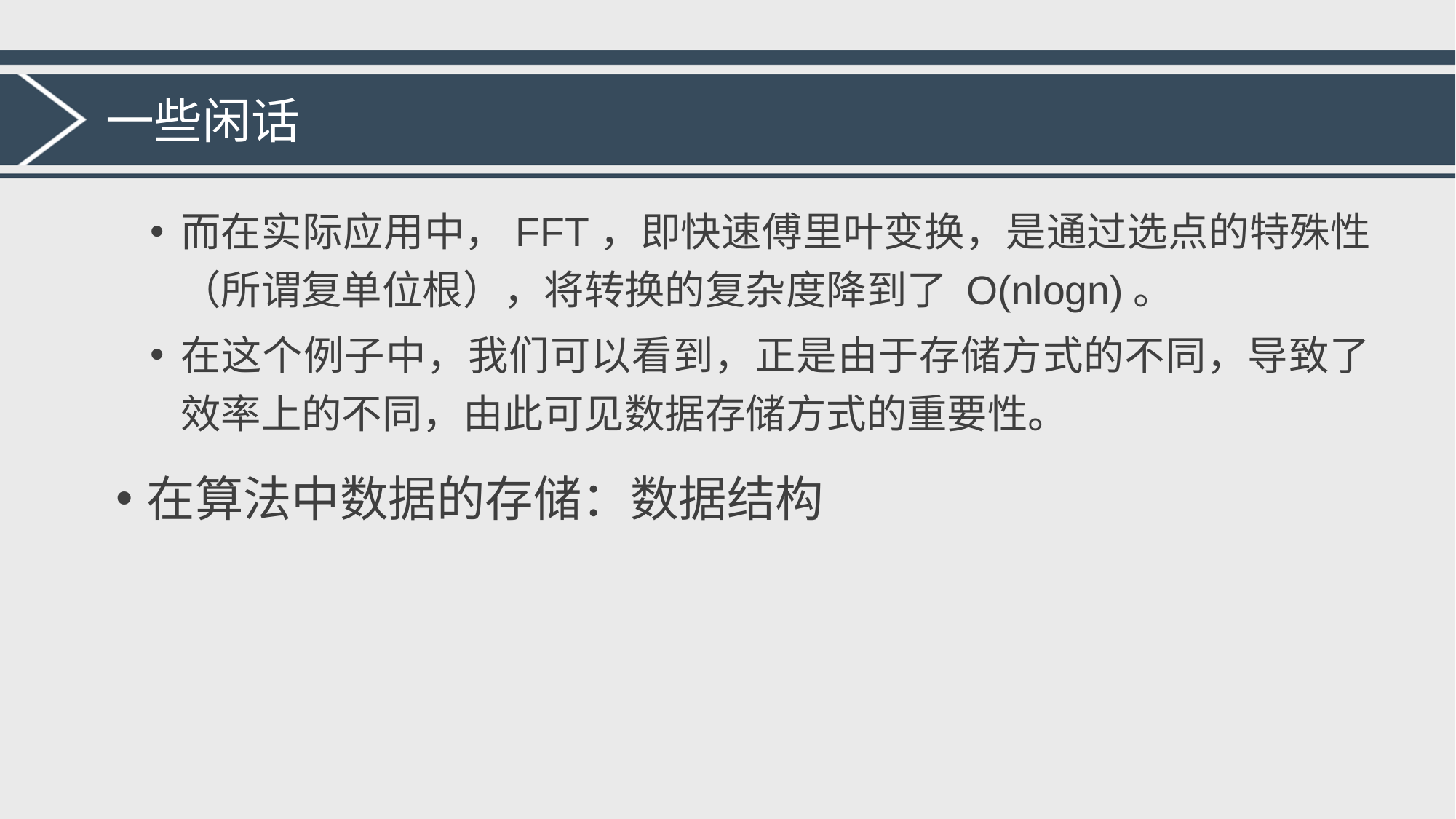

# 一些闲话
而在实际应用中，FFT，即快速傅里叶变换，是通过选点的特殊性（所谓复单位根），将转换的复杂度降到了 O(nlogn)。
在这个例子中，我们可以看到，正是由于存储方式的不同，导致了效率上的不同，由此可见数据存储方式的重要性。
在算法中数据的存储：数据结构